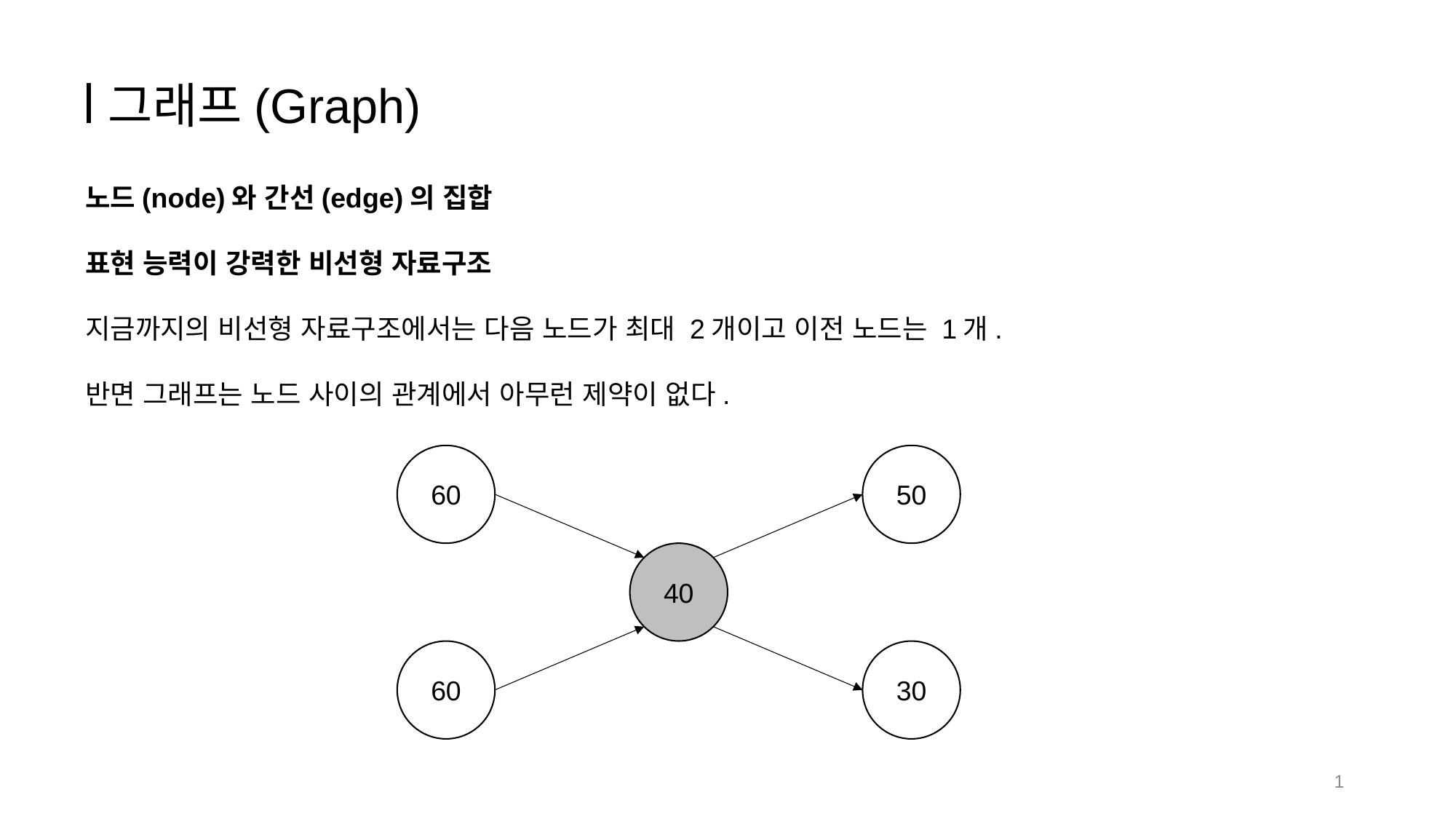

그래프(Graph)
노드(node)와 간선(edge)의 집합

표현 능력이 강력한 비선형 자료구조

지금까지의 비선형 자료구조에서는 다음 노드가 최대 2개이고 이전 노드는 1개.

반면 그래프는 노드 사이의 관계에서 아무런 제약이 없다.

60
50
40
60
30
1